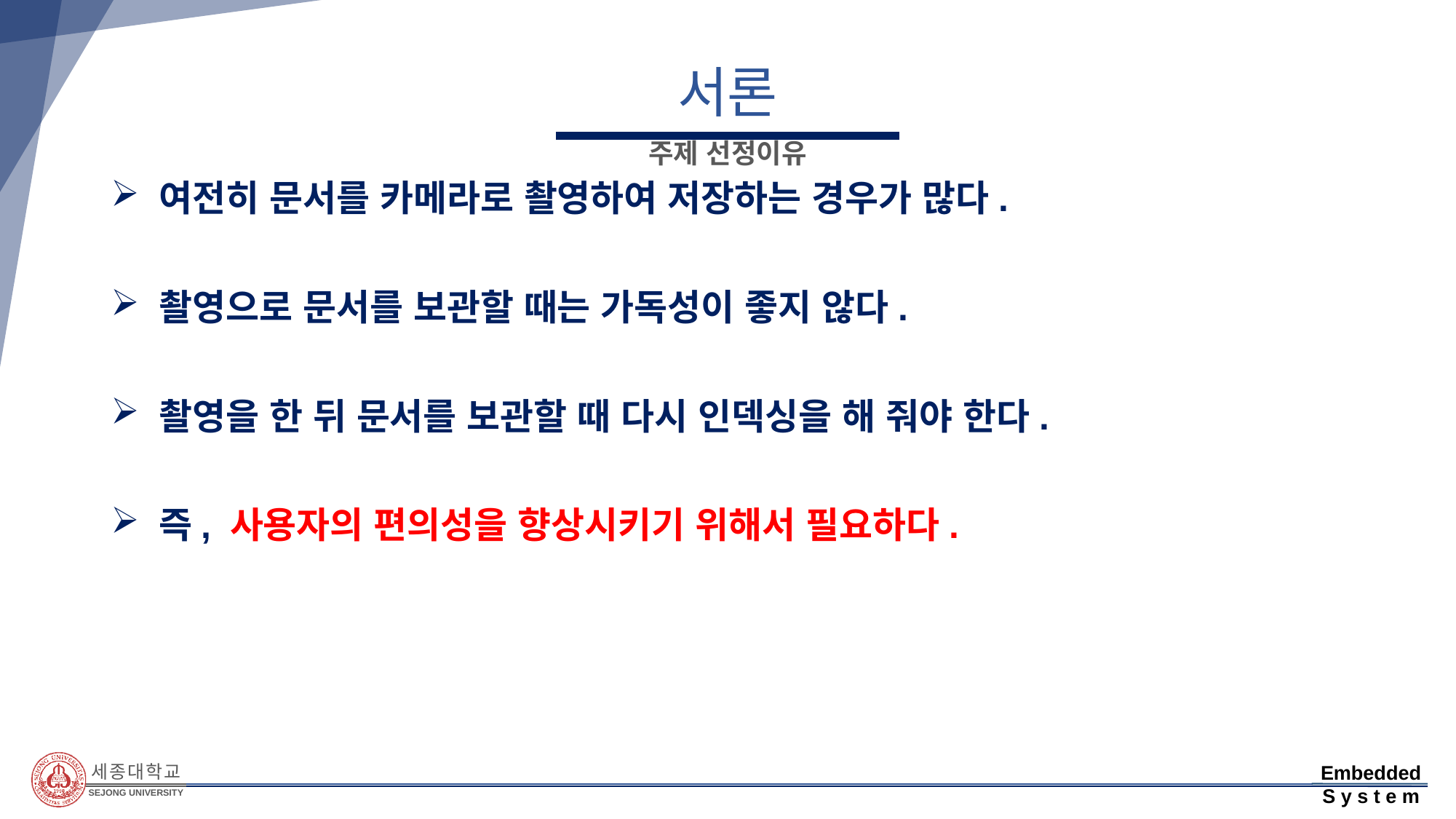

# 서론
주제 선정이유
 여전히 문서를 카메라로 촬영하여 저장하는 경우가 많다.

 촬영으로 문서를 보관할 때는 가독성이 좋지 않다.

 촬영을 한 뒤 문서를 보관할 때 다시 인덱싱을 해 줘야 한다.

 즉, 사용자의 편의성을 향상시키기 위해서 필요하다.